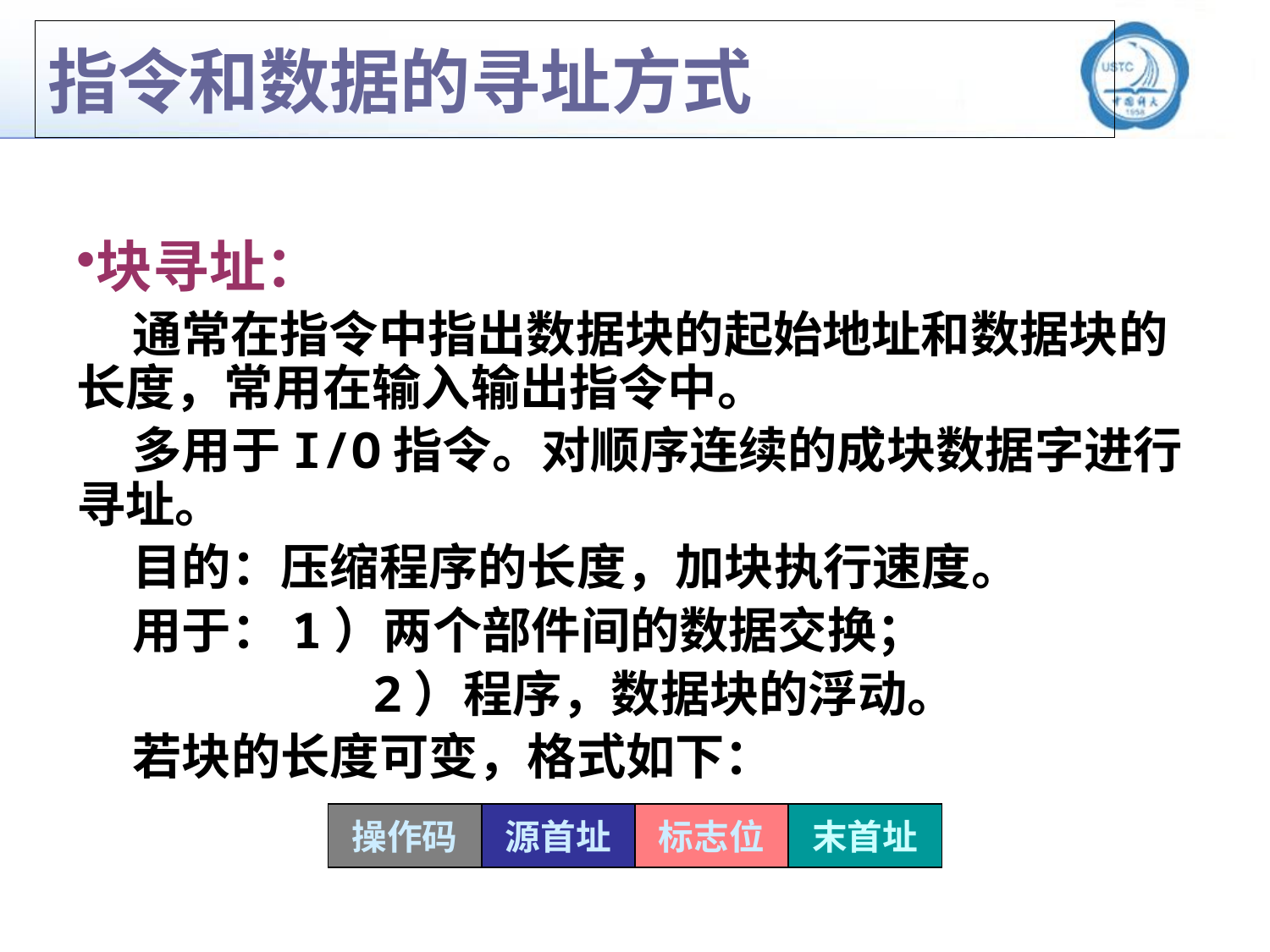

# 指令和数据的寻址方式
块寻址：
    通常在指令中指出数据块的起始地址和数据块的长度，常用在输入输出指令中。
    多用于I/O指令。对顺序连续的成块数据字进行寻址。
    目的：压缩程序的长度，加块执行速度。
    用于：1）两个部件间的数据交换；
          2）程序，数据块的浮动。
    若块的长度可变，格式如下：
操作码
源首址
标志位
末首址